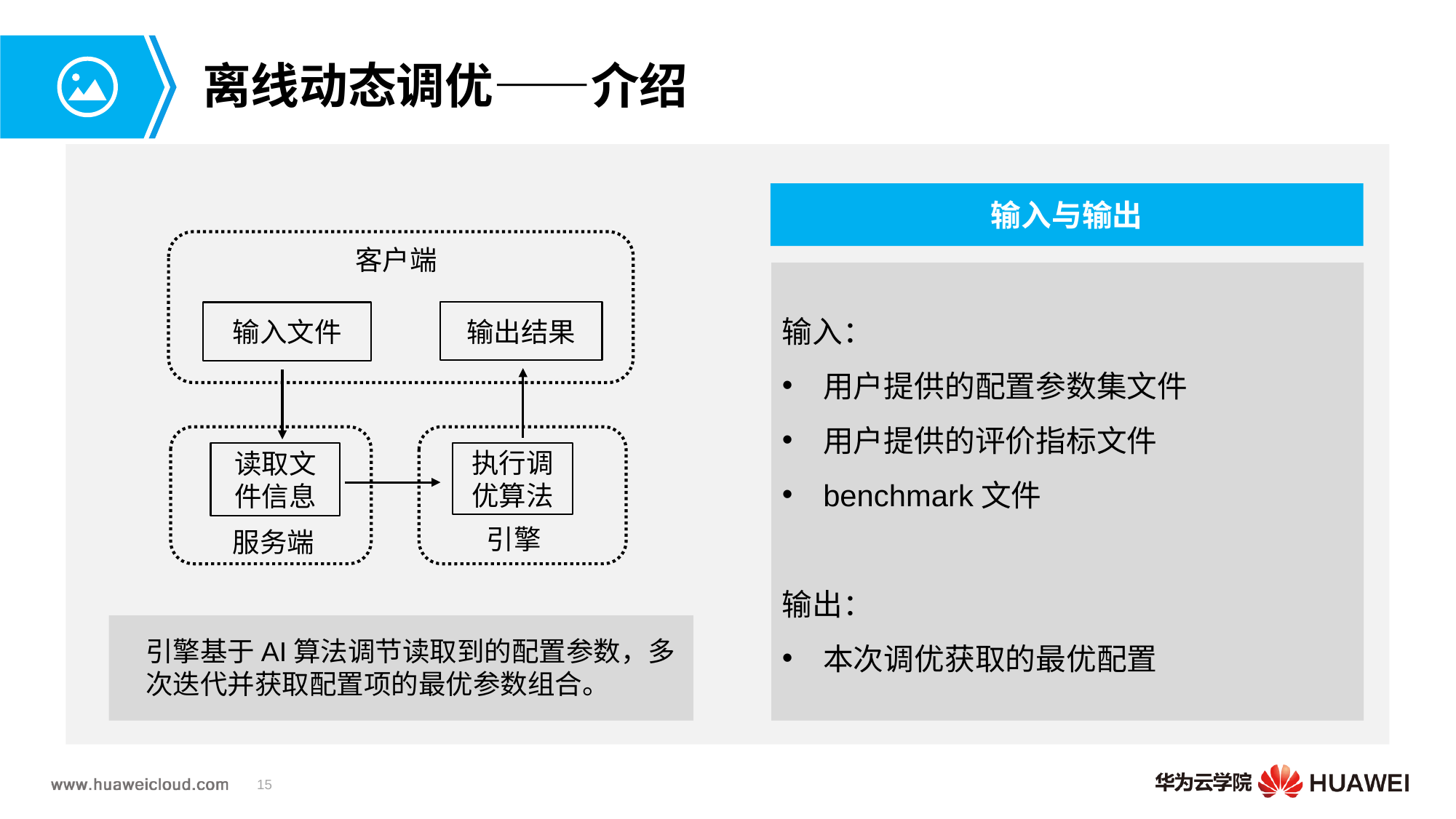

# 离线动态调优——介绍

输入与输出

客户端
输出结果
输入文件

读取文件信息
执行调优算法
引擎
服务端

输入：
用户提供的配置参数集文件
用户提供的评价指标文件
benchmark文件

输出：
本次调优获取的最优配置

引擎基于AI算法调节读取到的配置参数，多次迭代并获取配置项的最优参数组合。